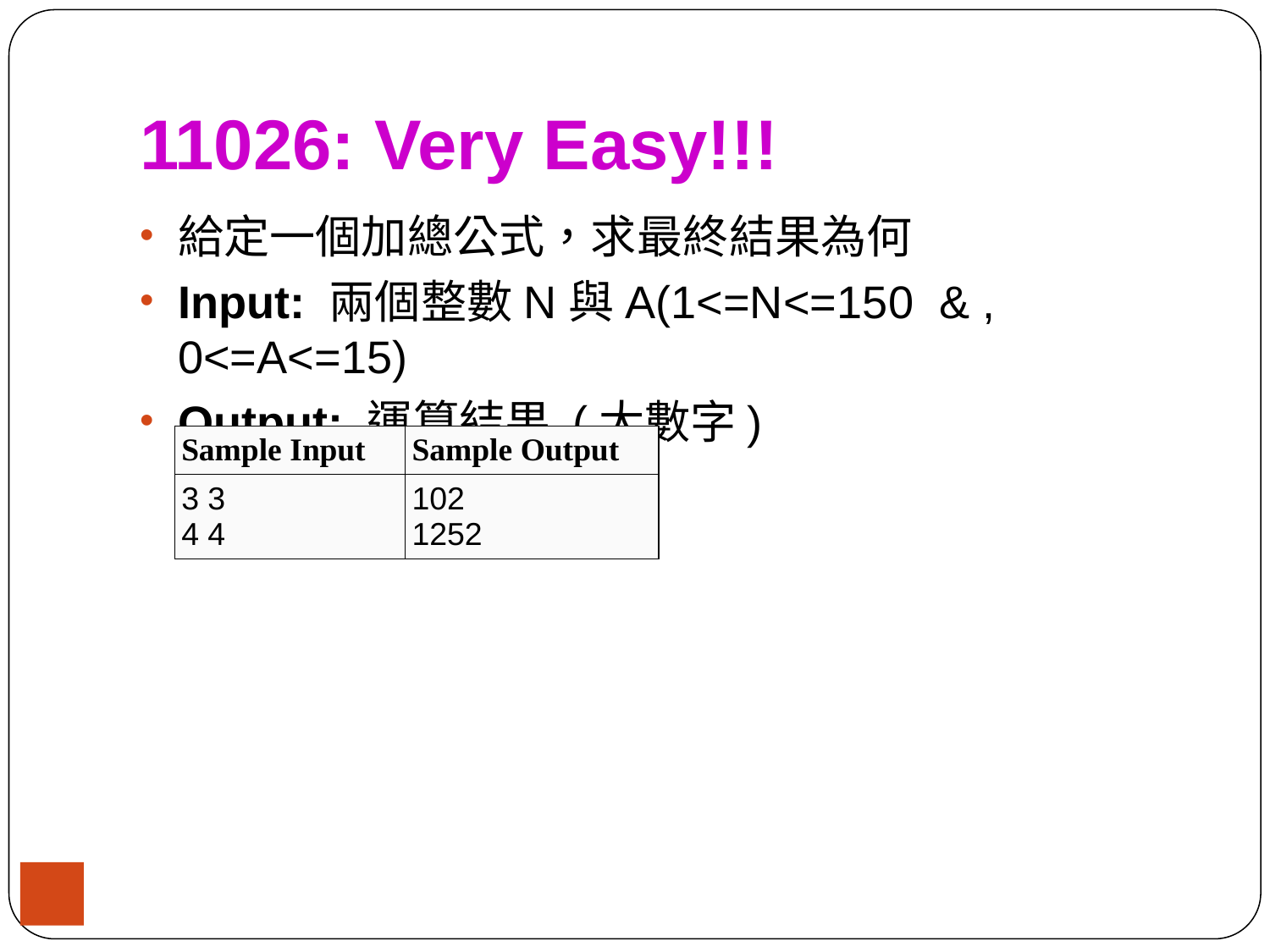

# 11026: Very Easy!!!
給定一個加總公式，求最終結果為何
Input: 兩個整數N與A(1<=N<=150  & , 0<=A<=15)
Output: 運算結果 (大數字)
| Sample Input | Sample Output |
| --- | --- |
| 3 3 4 4 | 102 1252 |